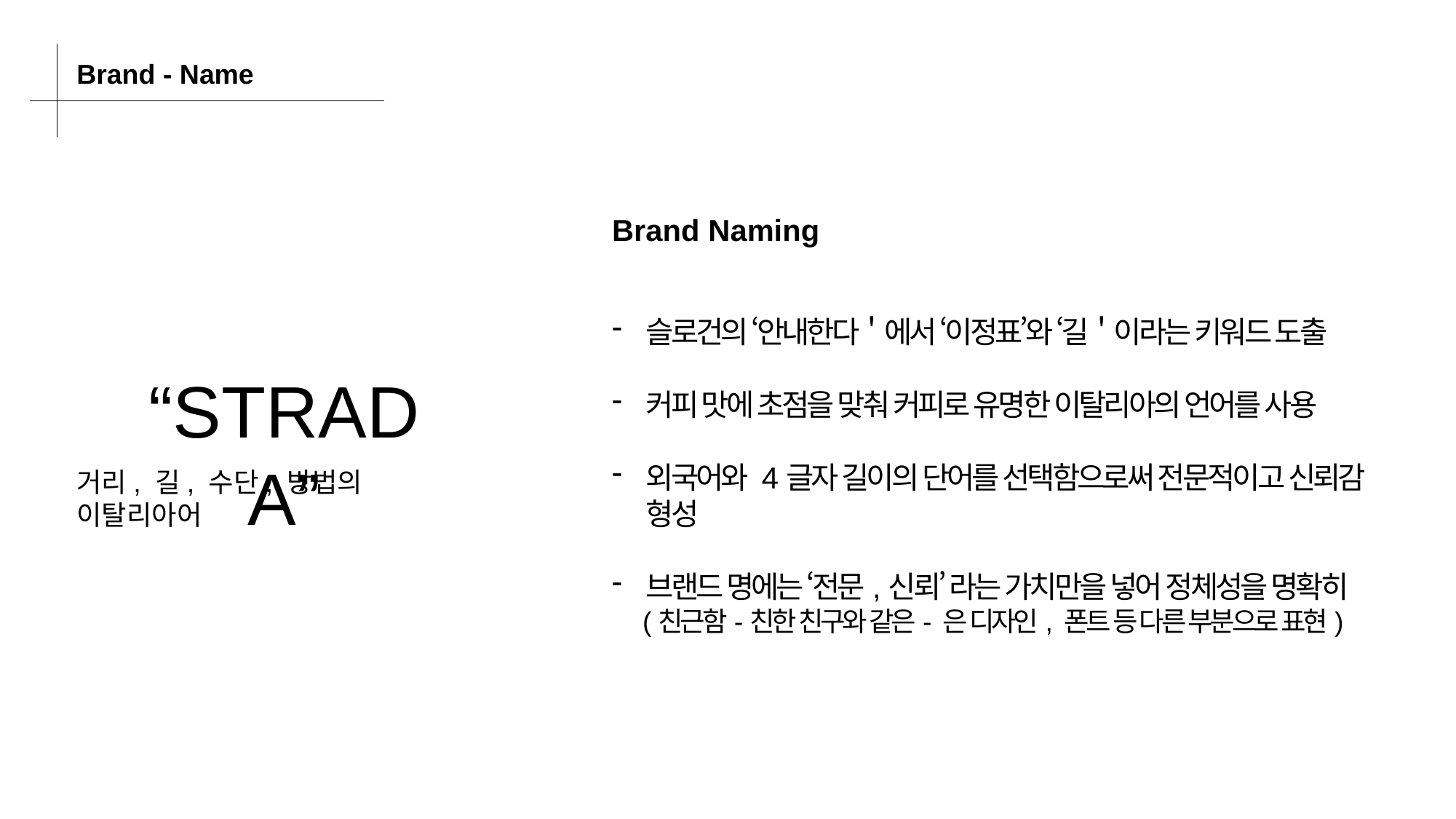

Brand - Name
Brand Naming

슬로건의 ‘안내한다＇에서 ‘이정표’와 ‘길＇이라는 키워드 도출

커피 맛에 초점을 맞춰 커피로 유명한 이탈리아의 언어를 사용

외국어와 4글자 길이의 단어를 선택함으로써 전문적이고 신뢰감 형성

브랜드 명에는 ‘전문,신뢰’ 라는 가치만을 넣어 정체성을 명확히
      (친근함-친한 친구와 같은- 은 디자인, 폰트 등 다른 부분으로 표현)

“STRADA”
거리, 길, 수단, 방법의 이탈리아어